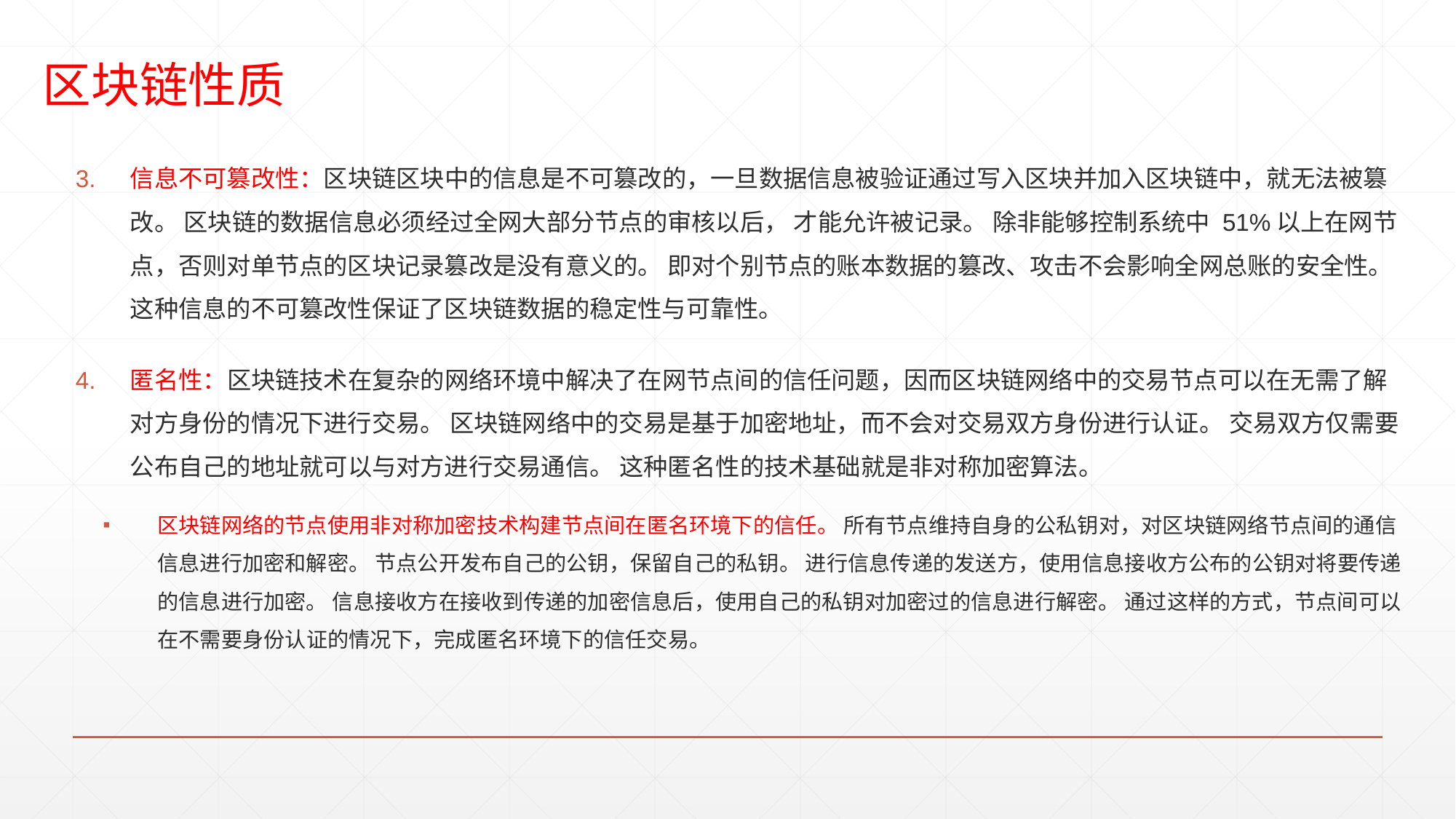

# 区块链性质
信息不可篡改性：区块链区块中的信息是不可篡改的，一旦数据信息被验证通过写入区块并加入区块链中，就无法被篡改。 区块链的数据信息必须经过全网大部分节点的审核以后， 才能允许被记录。 除非能够控制系统中 51%以上在网节点，否则对单节点的区块记录篡改是没有意义的。 即对个别节点的账本数据的篡改、攻击不会影响全网总账的安全性。 这种信息的不可篡改性保证了区块链数据的稳定性与可靠性。
匿名性：区块链技术在复杂的网络环境中解决了在网节点间的信任问题，因而区块链网络中的交易节点可以在无需了解对方身份的情况下进行交易。 区块链网络中的交易是基于加密地址，而不会对交易双方身份进行认证。 交易双方仅需要公布自己的地址就可以与对方进行交易通信。 这种匿名性的技术基础就是非对称加密算法。
区块链网络的节点使用非对称加密技术构建节点间在匿名环境下的信任。 所有节点维持自身的公私钥对，对区块链网络节点间的通信信息进行加密和解密。 节点公开发布自己的公钥，保留自己的私钥。 进行信息传递的发送方，使用信息接收方公布的公钥对将要传递的信息进行加密。 信息接收方在接收到传递的加密信息后，使用自己的私钥对加密过的信息进行解密。 通过这样的方式，节点间可以在不需要身份认证的情况下，完成匿名环境下的信任交易。